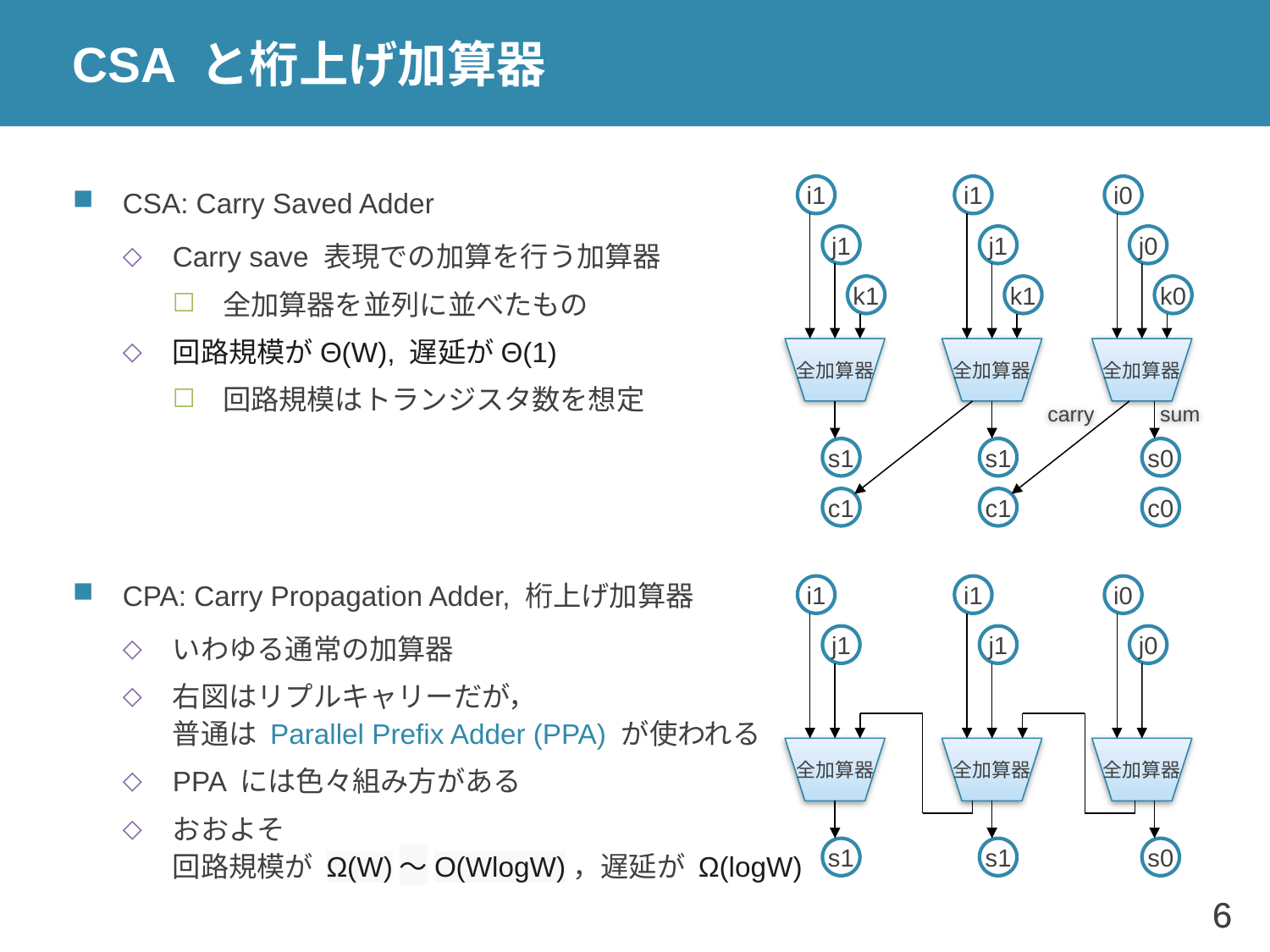

# CSA と桁上げ加算器
CSA: Carry Saved Adder
Carry save 表現での加算を行う加算器
全加算器を並列に並べたもの
回路規模がΘ(W), 遅延がΘ(1)
回路規模はトランジスタ数を想定
CPA: Carry Propagation Adder, 桁上げ加算器
いわゆる通常の加算器
右図はリプルキャリーだが，
普通は Parallel Prefix Adder (PPA) が使われる
PPA には色々組み方がある
おおよそ
回路規模が Ω(W)～O(WlogW)，遅延が Ω(logW)
i1
i1
i0
j1
j1
j0
k1
k1
k0
全加算器
全加算器
全加算器
carry
sum
s1
s1
s0
c1
c1
c0
i1
i1
i0
j1
j1
j0
全加算器
全加算器
全加算器
s1
s1
s0